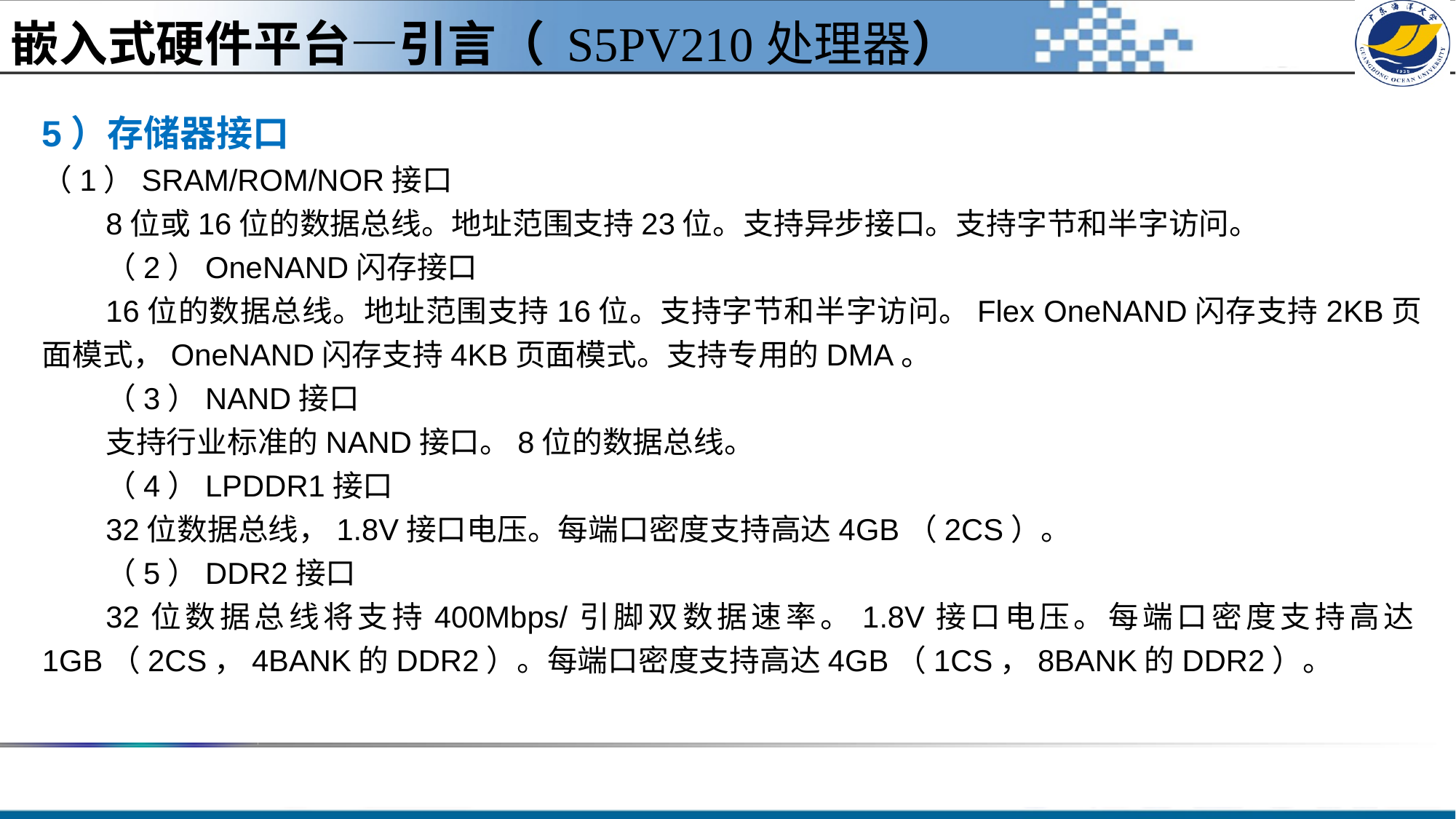

嵌入式硬件平台—引言（ S5PV210处理器）
5）存储器接口
（1）SRAM/ROM/NOR接口
8位或16位的数据总线。地址范围支持23位。支持异步接口。支持字节和半字访问。
（2）OneNAND闪存接口
16位的数据总线。地址范围支持16位。支持字节和半字访问。Flex OneNAND闪存支持2KB页面模式，OneNAND闪存支持4KB页面模式。支持专用的DMA。
（3）NAND接口
支持行业标准的NAND接口。8位的数据总线。
（4）LPDDR1接口
32位数据总线，1.8V接口电压。每端口密度支持高达4GB（2CS）。
（5）DDR2接口
32位数据总线将支持400Mbps/引脚双数据速率。1.8V接口电压。每端口密度支持高达1GB（2CS，4BANK的DDR2）。每端口密度支持高达4GB（1CS，8BANK的DDR2）。
12